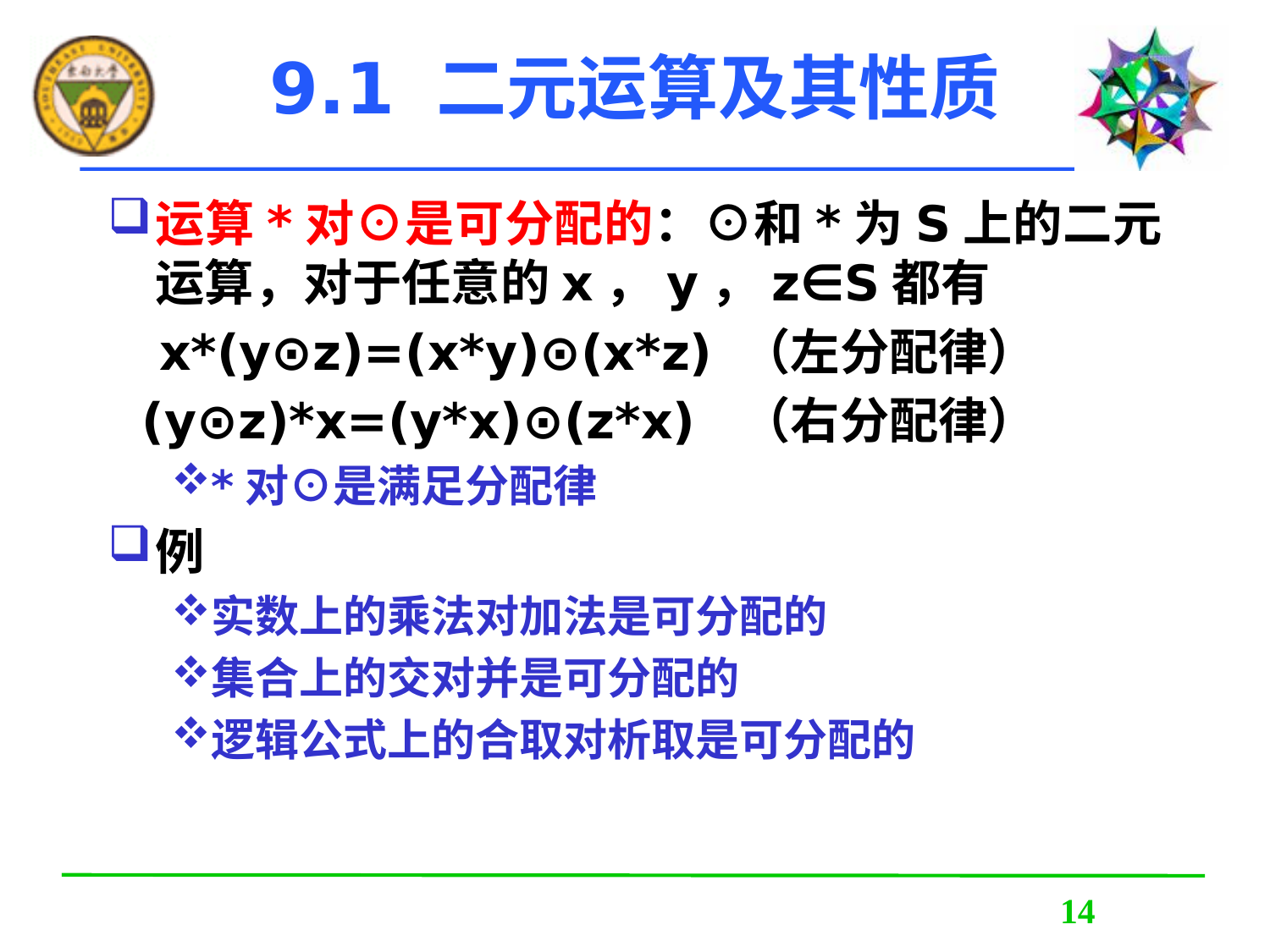

# 9.1 二元运算及其性质
运算*对⊙是可分配的：⊙和*为S上的二元运算，对于任意的x，y，z∈S都有
   x*(y⊙z)=(x*y)⊙(x*z) （左分配律）
  (y⊙z)*x=(y*x)⊙(z*x)  （右分配律）
*对⊙是满足分配律
例
实数上的乘法对加法是可分配的
集合上的交对并是可分配的
逻辑公式上的合取对析取是可分配的